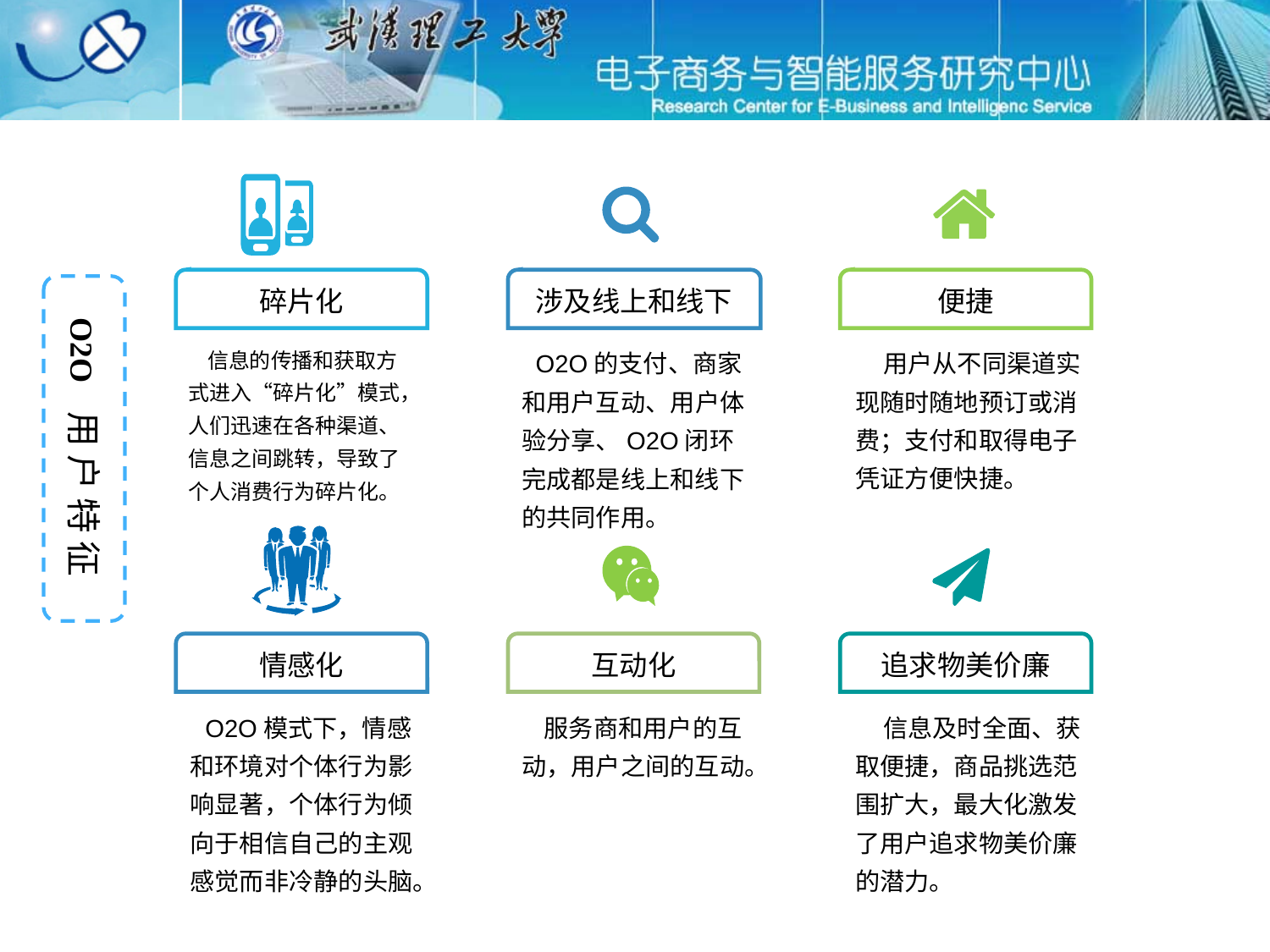

碎片化
涉及线上和线下
便捷

O2O   用 户 特 征
   信息的传播和获取方式进入“碎片化”模式，人们迅速在各种渠道、信息之间跳转，导致了个人消费行为碎片化。
  O2O的支付、商家和用户互动、用户体验分享、O2O闭环完成都是线上和线下的共同作用。
    用户从不同渠道实现随时随地预订或消费；支付和取得电子凭证方便快捷。

情感化
互动化
追求物美价廉
  O2O模式下，情感和环境对个体行为影响显著，个体行为倾向于相信自己的主观感觉而非冷静的头脑。
   服务商和用户的互动，用户之间的互动。
    信息及时全面、获取便捷，商品挑选范围扩大，最大化激发了用户追求物美价廉的潜力。